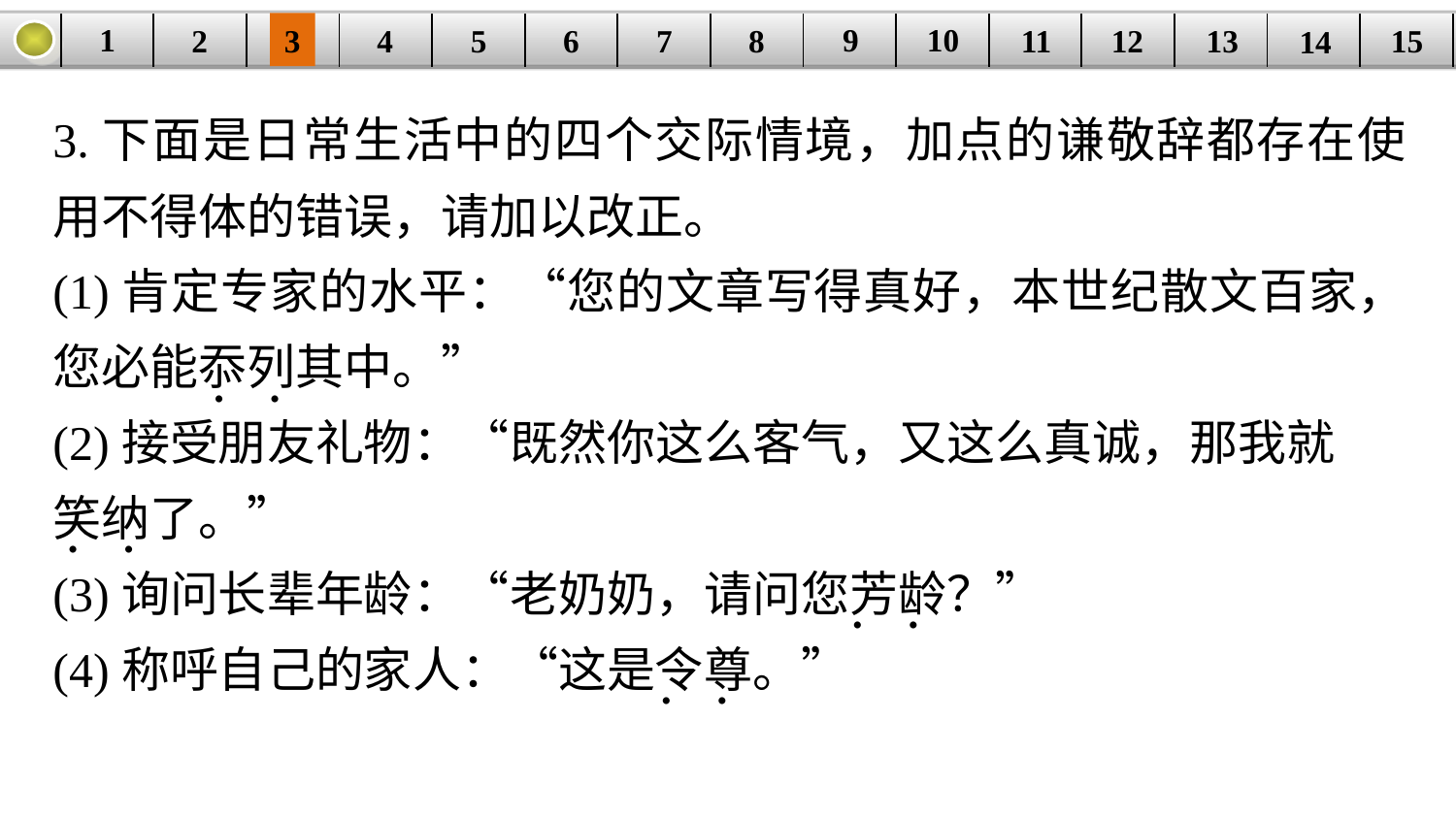

9
10
1
3
4
5
6
8
11
2
12
15
|  |  |  |  |  |  |  |  |  |  |  |  |  |  |  |
| --- | --- | --- | --- | --- | --- | --- | --- | --- | --- | --- | --- | --- | --- | --- |
7
13
14

3.下面是日常生活中的四个交际情境，加点的谦敬辞都存在使用不得体的错误，请加以改正。
(1)肯定专家的水平：“您的文章写得真好，本世纪散文百家，您必能忝列其中。”
(2)接受朋友礼物：“既然你这么客气，又这么真诚，那我就
笑纳了。”
(3)询问长辈年龄：“老奶奶，请问您芳龄？”
(4)称呼自己的家人：“这是令尊。”
·    ·
·    ·
·    ·
·    ·